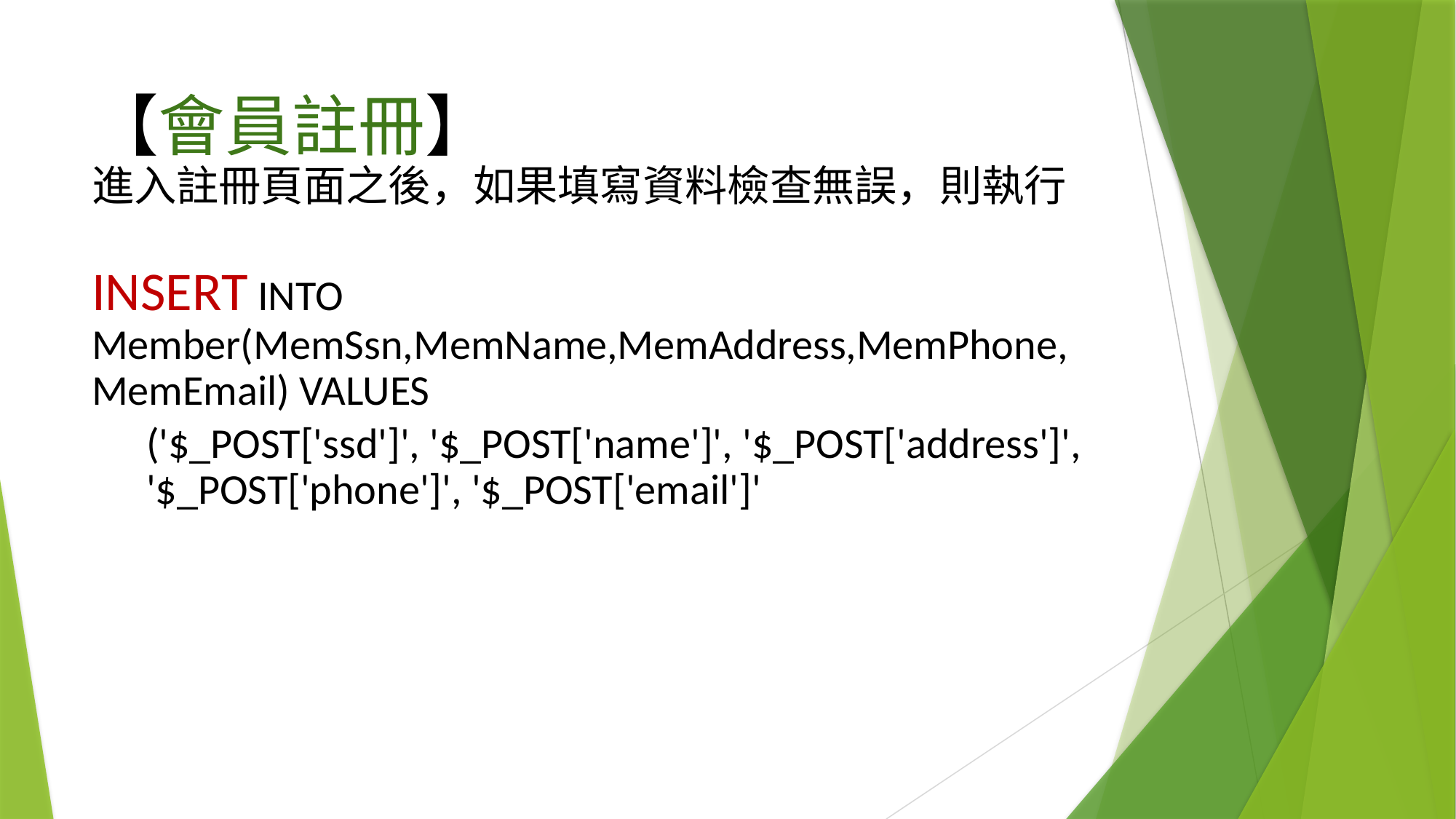

# 【會員註冊】 進入註冊頁面之後，如果填寫資料檢查無誤，則執行
INSERT INTO Member(MemSsn,MemName,MemAddress,MemPhone,MemEmail) VALUES
('$_POST['ssd']', '$_POST['name']', '$_POST['address']', '$_POST['phone']', '$_POST['email']'